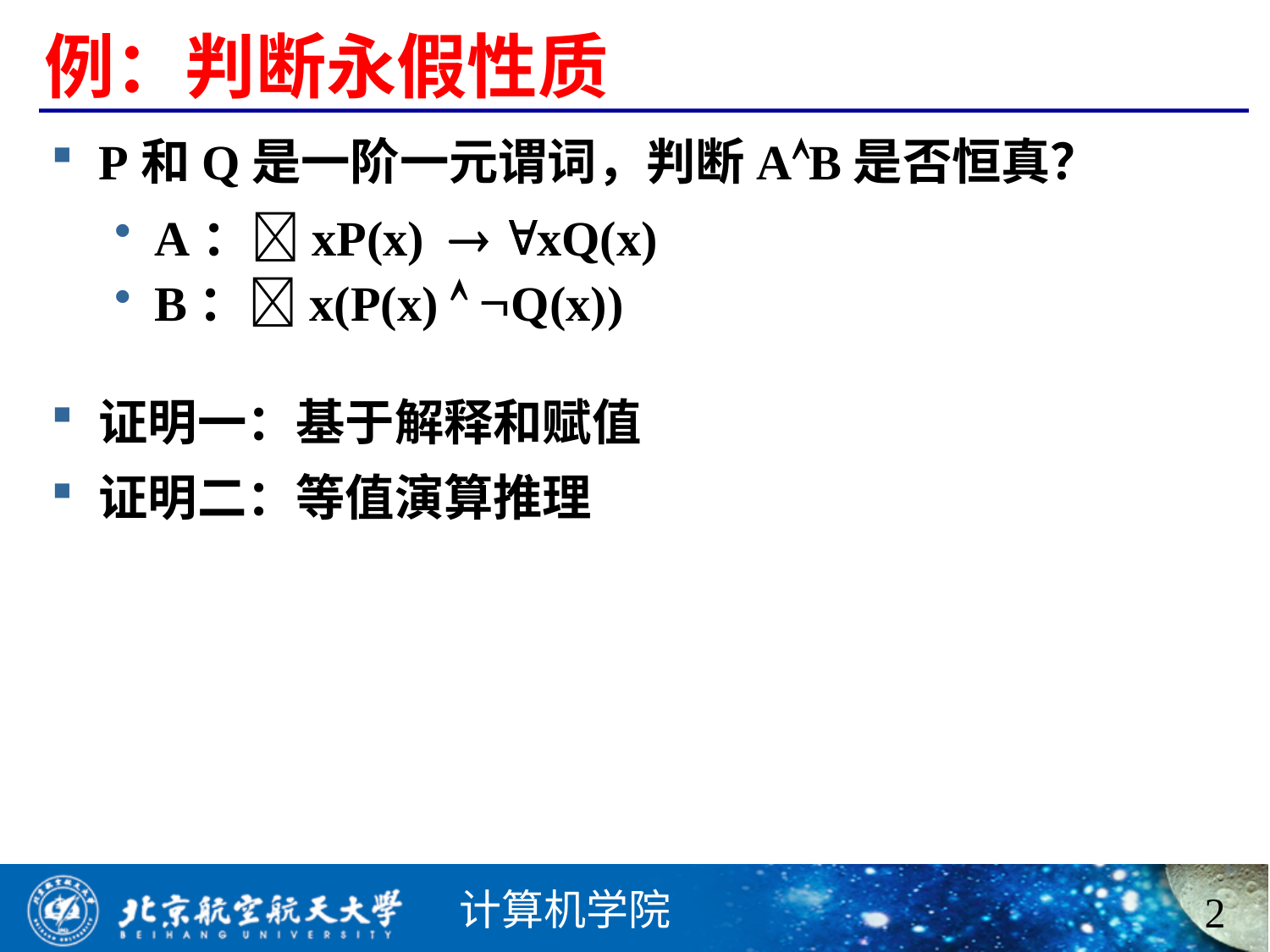

# 例：判断永假性质
P和Q是一阶一元谓词，判断A∧B是否恒真？
A：∃xP(x)  → ∀xQ(x)
B：∀x(P(x) ∧ ¬Q(x))􀟸􁮁􀒹􀏟􀝀􁓣􀀃􀟸􁮁􀒹􀏟􀝀􁓣􀀃 􁰃􀧺
证明一：基于解释和赋值
证明二：等值演算推理